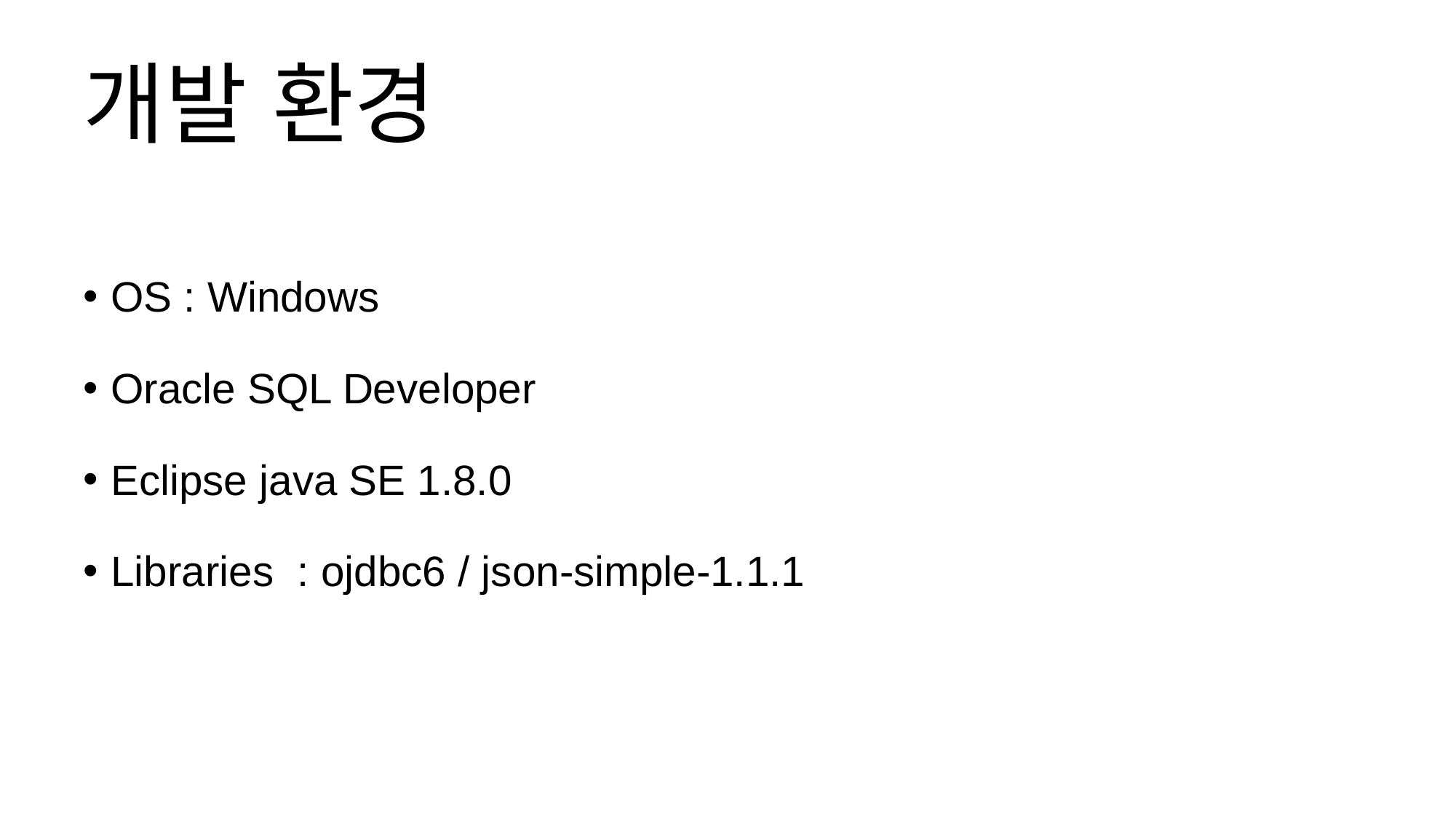

# 개발 환경
OS : Windows

Oracle SQL Developer

Eclipse java SE 1.8.0

Libraries  : ojdbc6 / json-simple-1.1.1